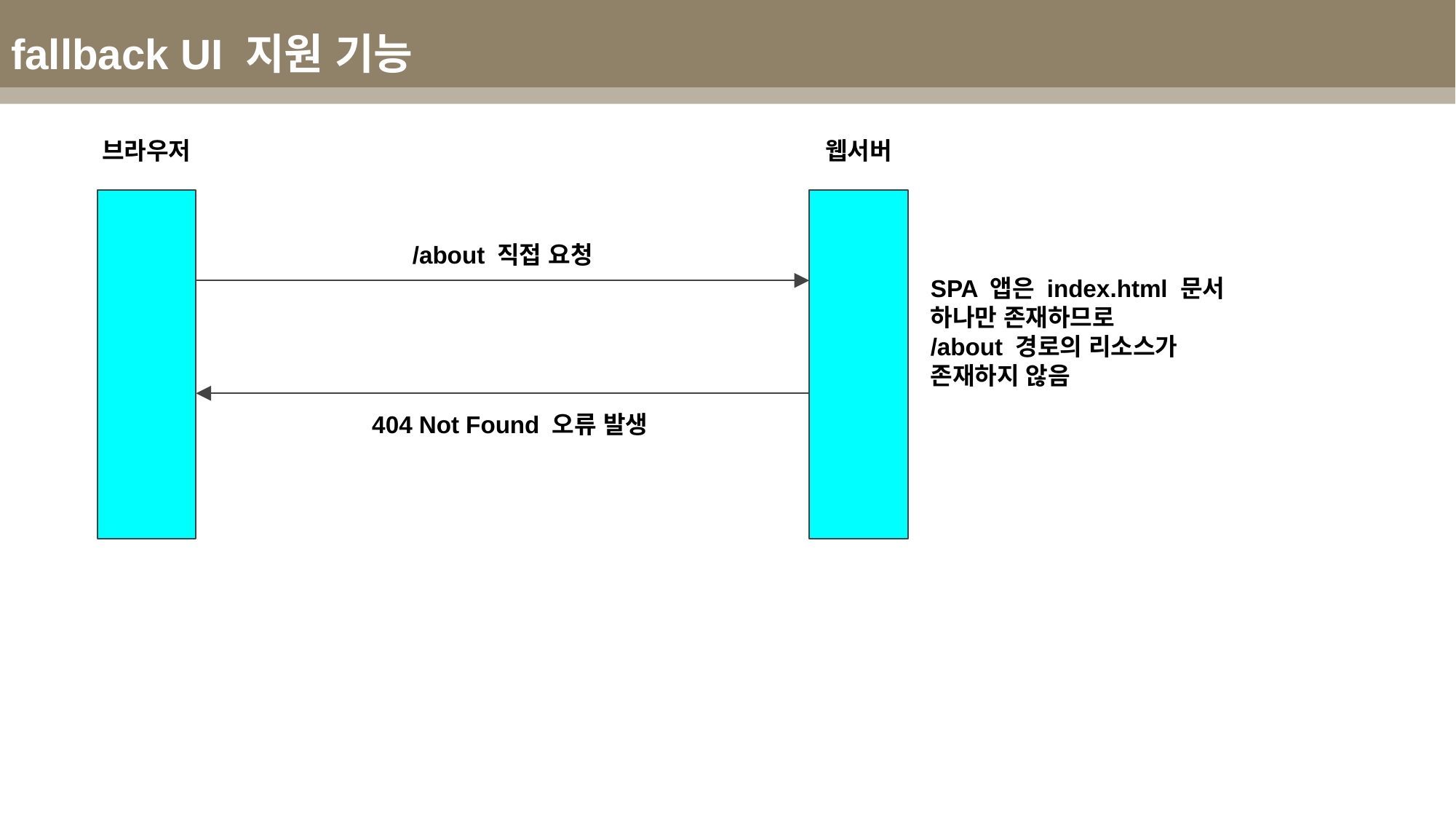

fallback UI 지원 기능
브라우저
웹서버

/about 직접 요청
SPA 앱은 index.html 문서 하나만 존재하므로
/about 경로의 리소스가 존재하지 않음
404 Not Found 오류 발생